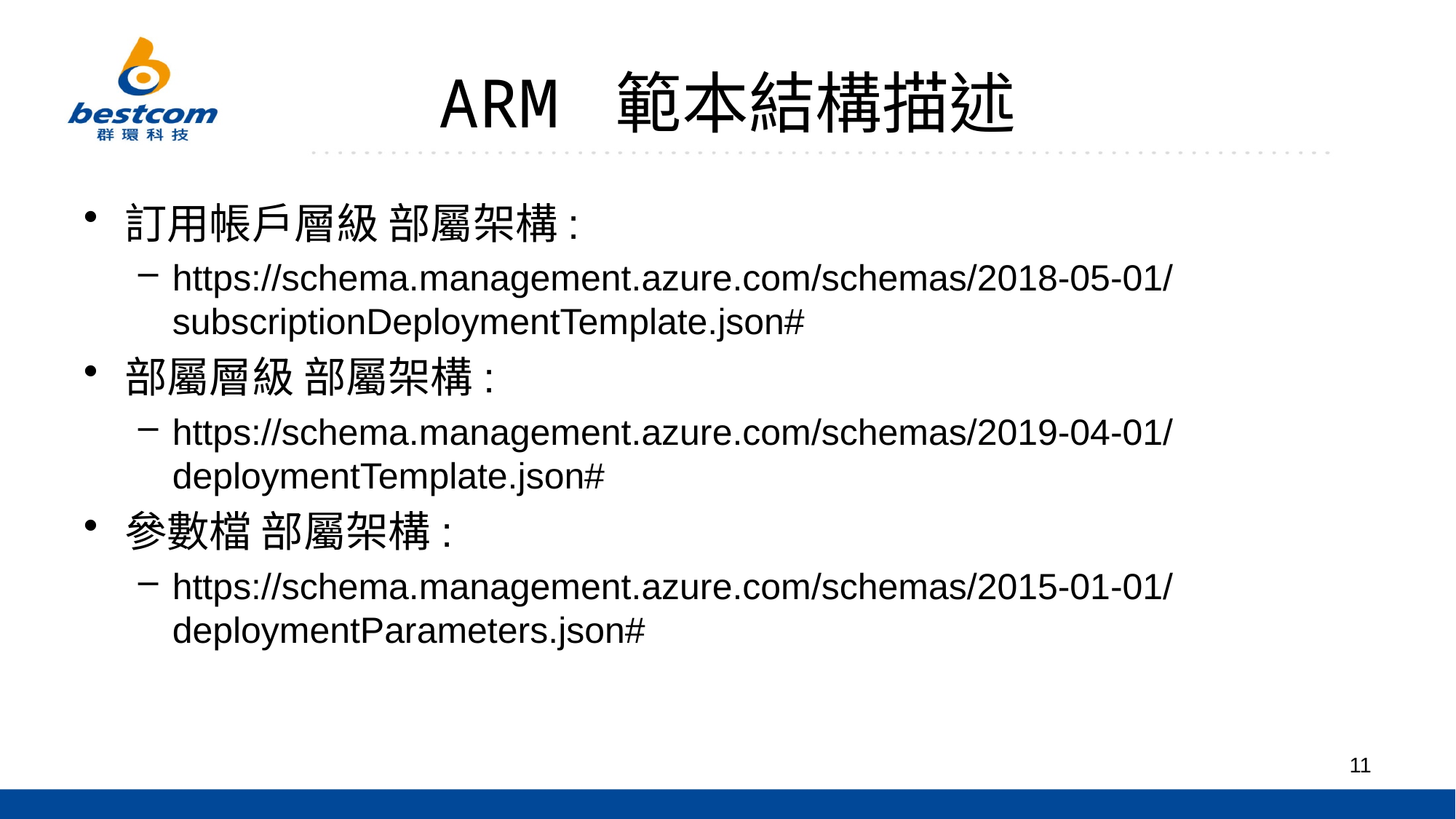

# ARM 範本結構描述
訂用帳戶層級 部屬架構:
https://schema.management.azure.com/schemas/2018-05-01/subscriptionDeploymentTemplate.json#
部屬層級 部屬架構:
https://schema.management.azure.com/schemas/2019-04-01/deploymentTemplate.json#
參數檔 部屬架構:
https://schema.management.azure.com/schemas/2015-01-01/deploymentParameters.json#

11